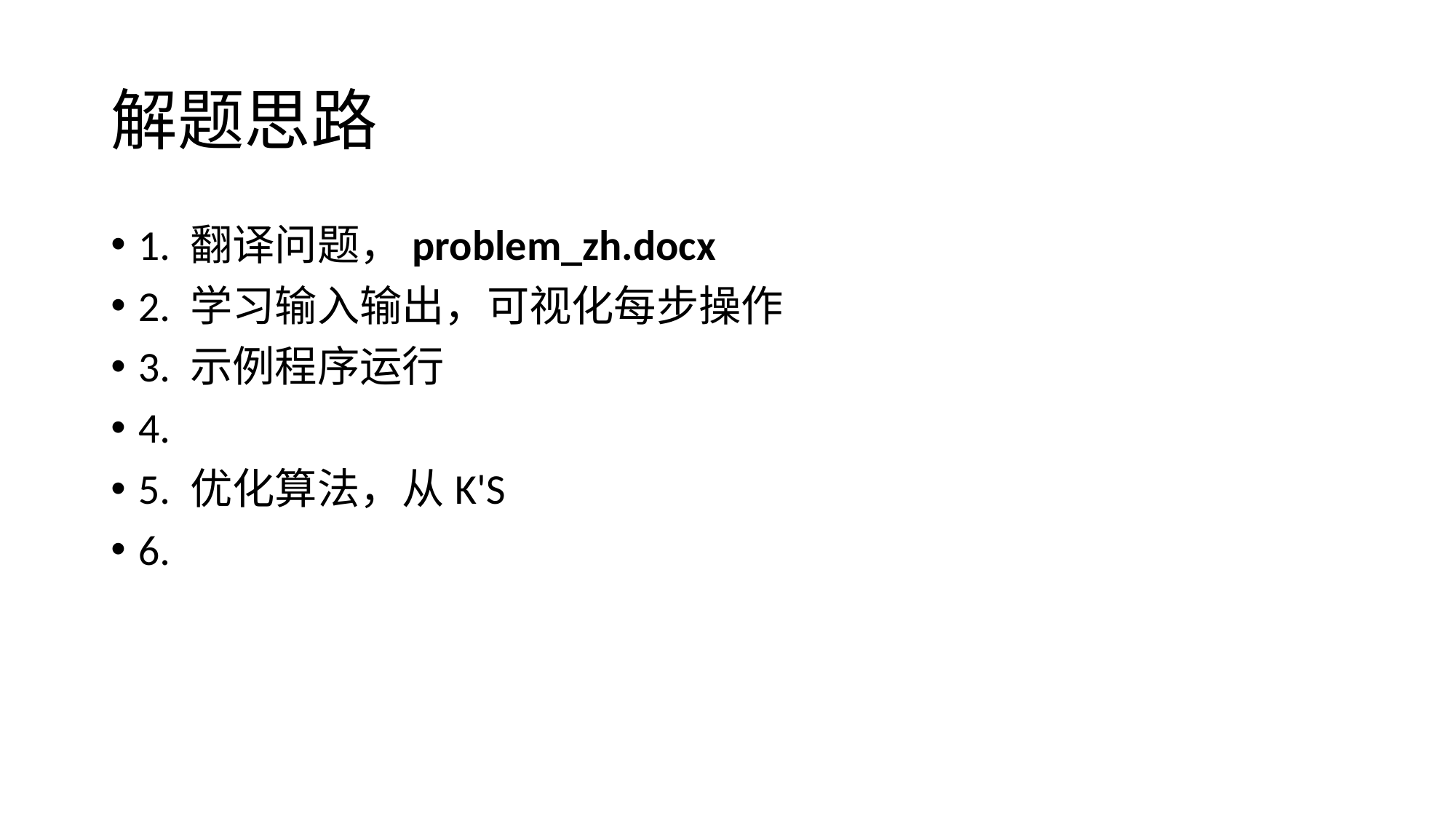

# 解题思路
1. 翻译问题，problem_zh.docx
2. 学习输入输出，可视化每步操作
3. 示例程序运行
4.
5. 优化算法，从K'S
6.